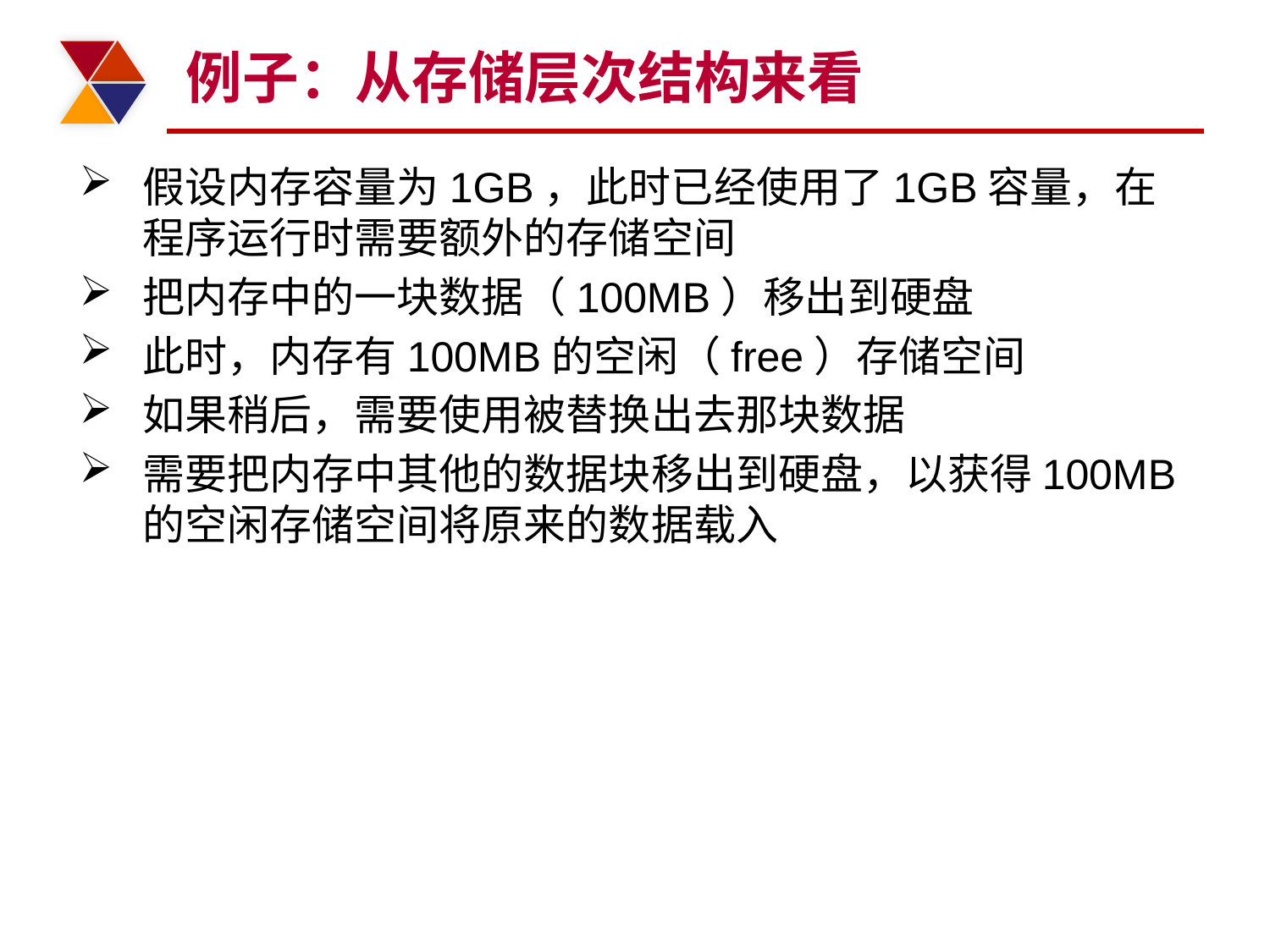

# 例子：从存储层次结构来看
假设内存容量为1GB，此时已经使用了1GB容量，在程序运行时需要额外的存储空间
把内存中的一块数据（100MB）移出到硬盘
此时，内存有100MB的空闲（free）存储空间
如果稍后，需要使用被替换出去那块数据
需要把内存中其他的数据块移出到硬盘，以获得100MB的空闲存储空间将原来的数据载入